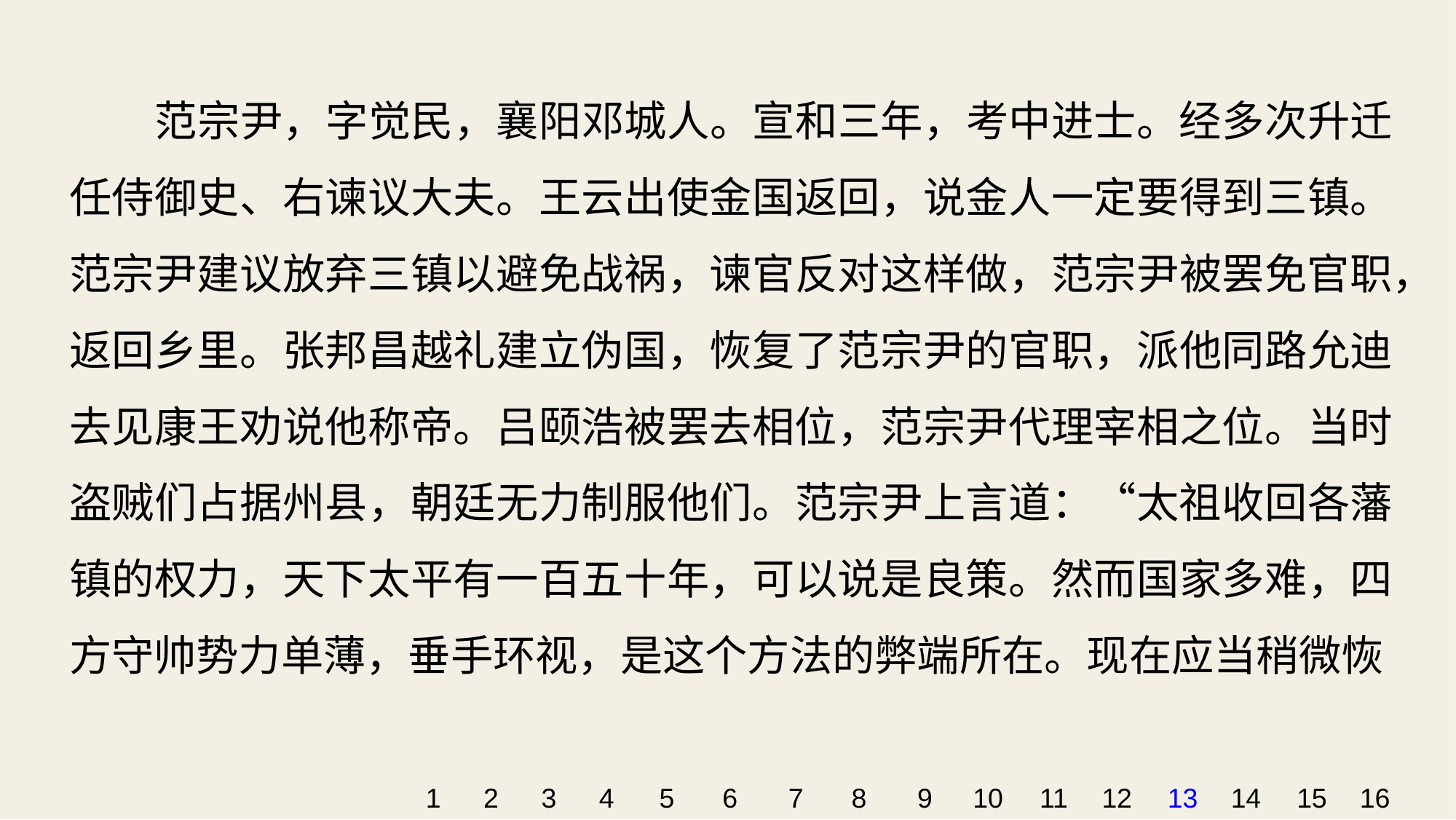

范宗尹，字觉民，襄阳邓城人。宣和三年，考中进士。经多次升迁任侍御史、右谏议大夫。王云出使金国返回，说金人一定要得到三镇。范宗尹建议放弃三镇以避免战祸，谏官反对这样做，范宗尹被罢免官职，返回乡里。张邦昌越礼建立伪国，恢复了范宗尹的官职，派他同路允迪去见康王劝说他称帝。吕颐浩被罢去相位，范宗尹代理宰相之位。当时盗贼们占据州县，朝廷无力制服他们。范宗尹上言道：“太祖收回各藩镇的权力，天下太平有一百五十年，可以说是良策。然而国家多难，四方守帅势力单薄，垂手环视，是这个方法的弊端所在。现在应当稍微恢
1
2
3
4
5
6
7
8
9
10
11
12
13
14
15
16